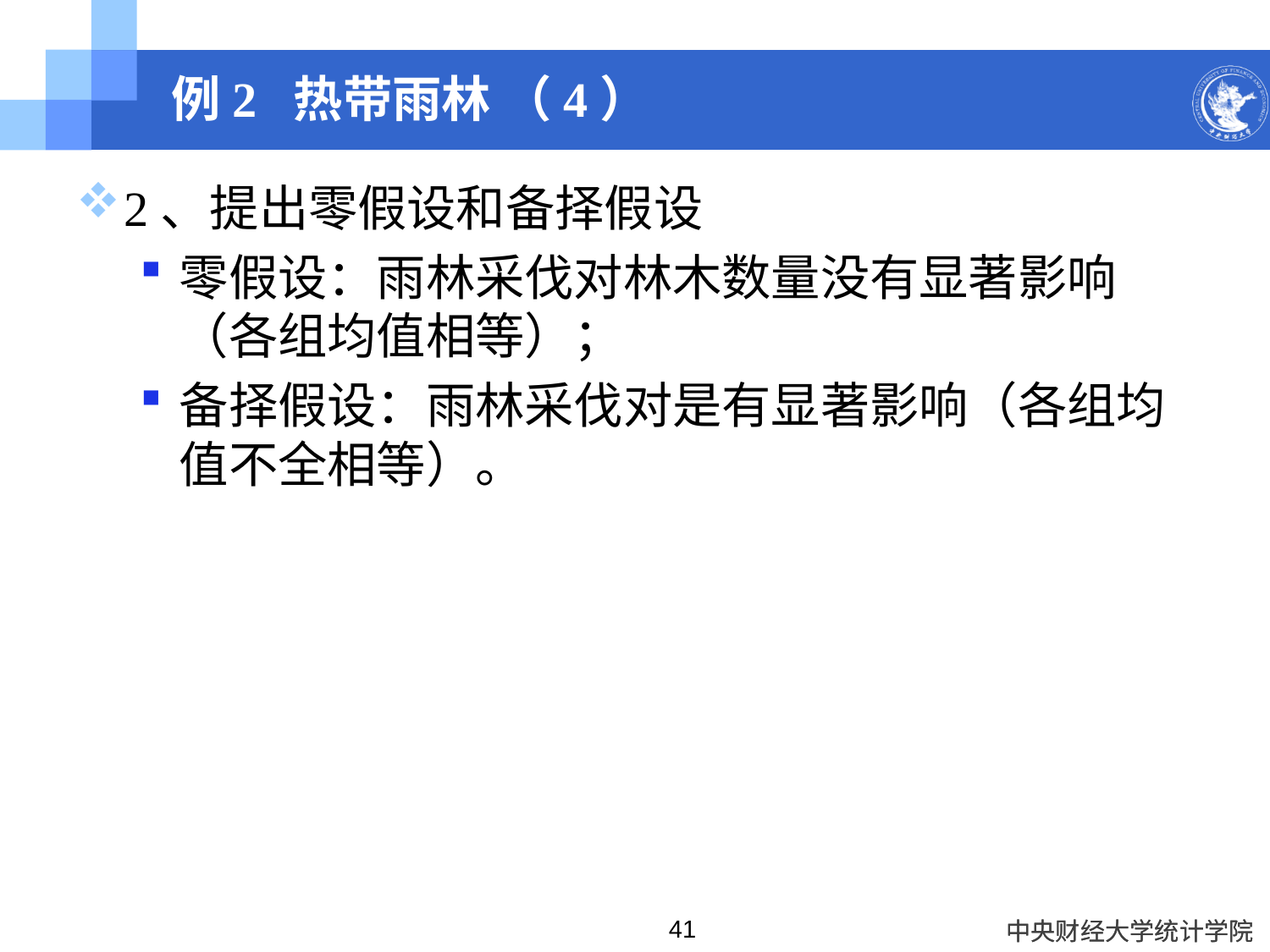

# 例2  热带雨林 （4）
2、提出零假设和备择假设
零假设：雨林采伐对林木数量没有显著影响（各组均值相等）；
备择假设：雨林采伐对是有显著影响（各组均值不全相等）。

41